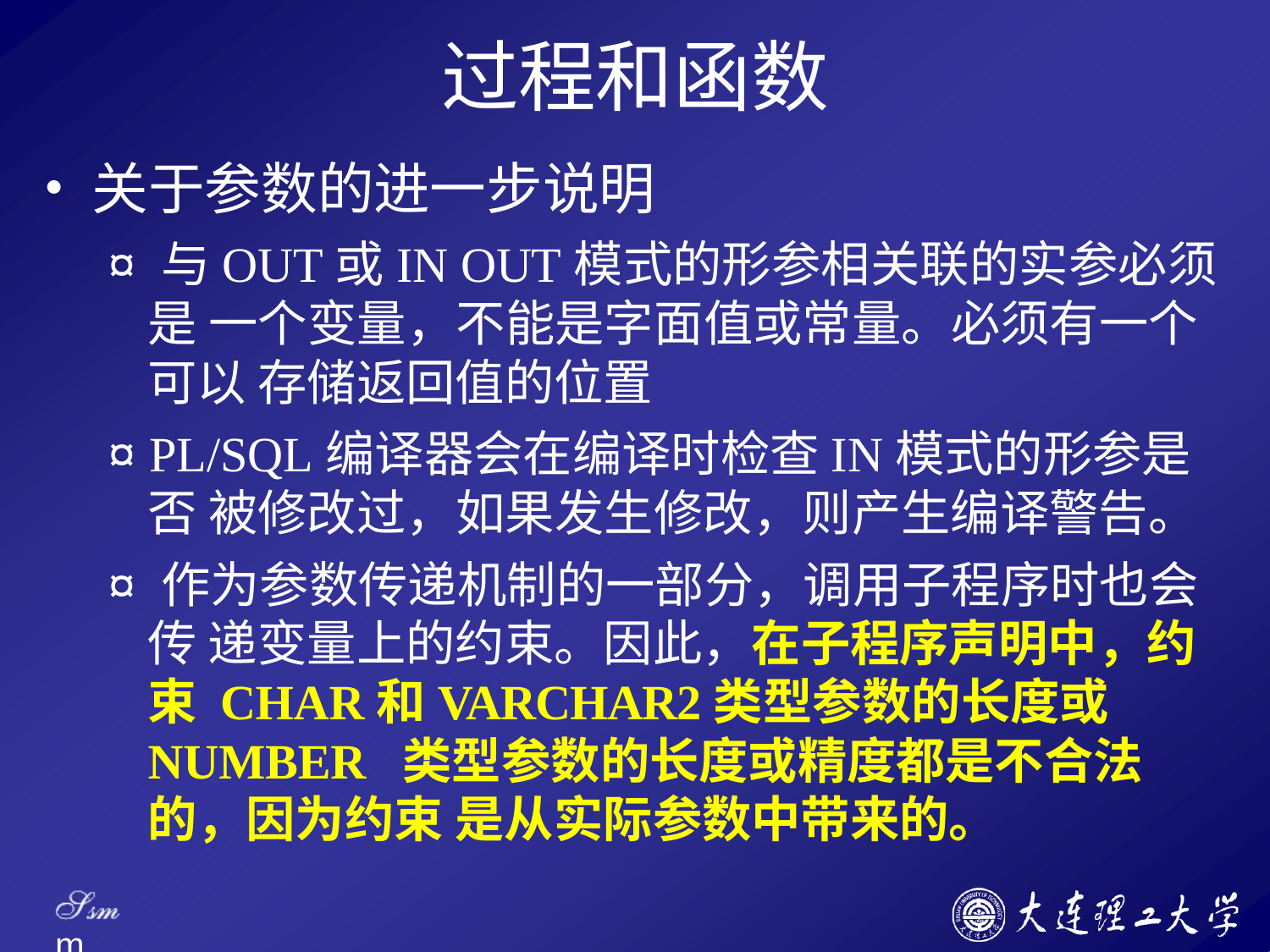

# 过程和函数
关于参数的进一步说明
¤ 与OUT或IN OUT模式的形参相关联的实参必须是 一个变量，不能是字面值或常量。必须有一个可以 存储返回值的位置
¤ PL/SQL编译器会在编译时检查IN模式的形参是否 被修改过，如果发生修改，则产生编译警告。
¤ 作为参数传递机制的一部分，调用子程序时也会传 递变量上的约束。因此，在子程序声明中，约束 CHAR和VARCHAR2类型参数的长度或NUMBER  类型参数的长度或精度都是不合法的，因为约束 是从实际参数中带来的。

Ssm